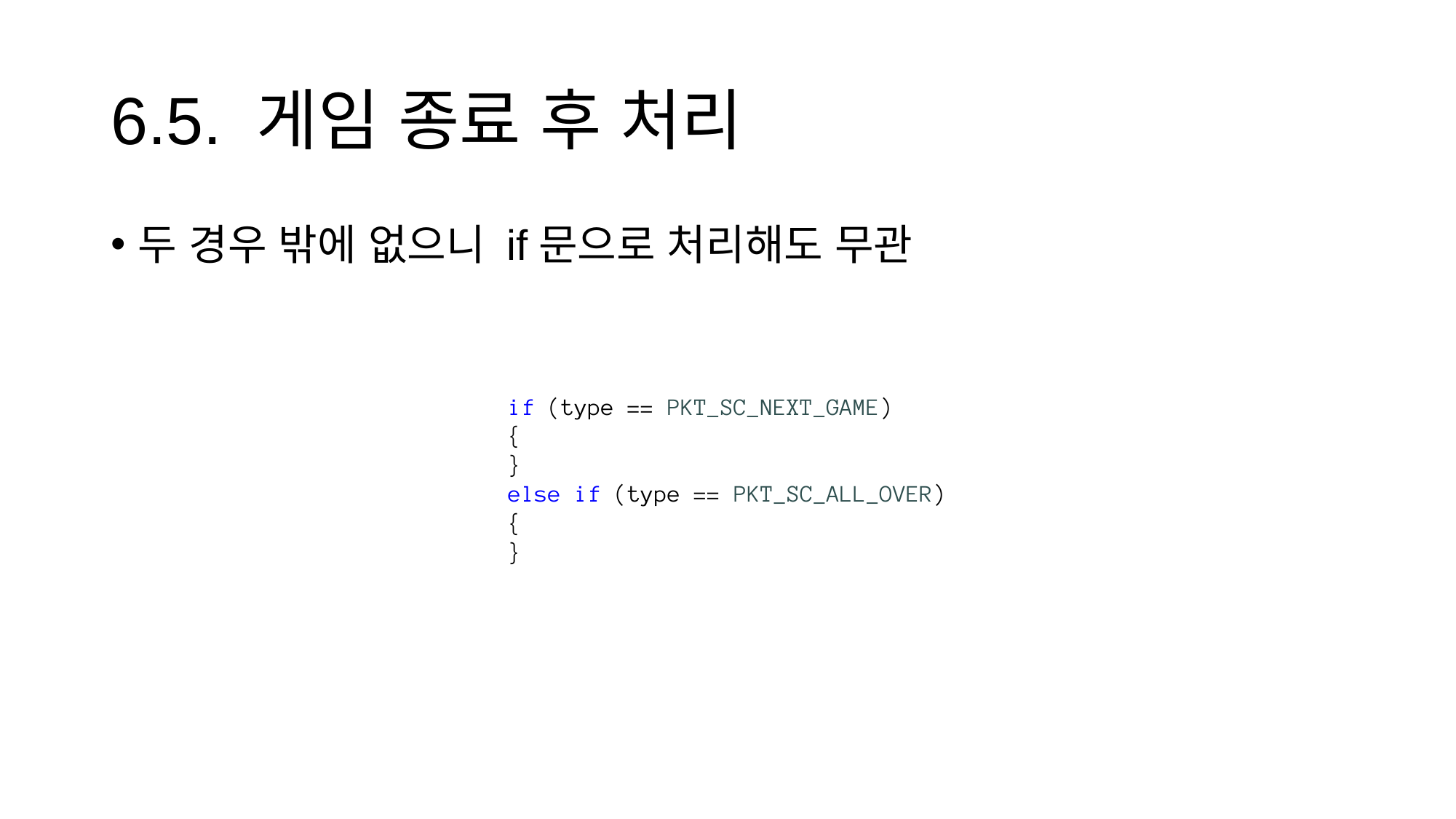

# 6.5. 게임 종료 후 처리
두 경우 밖에 없으니 if문으로 처리해도 무관
if (type == PKT_SC_NEXT_GAME)
{
}
else if (type == PKT_SC_ALL_OVER)
{
}